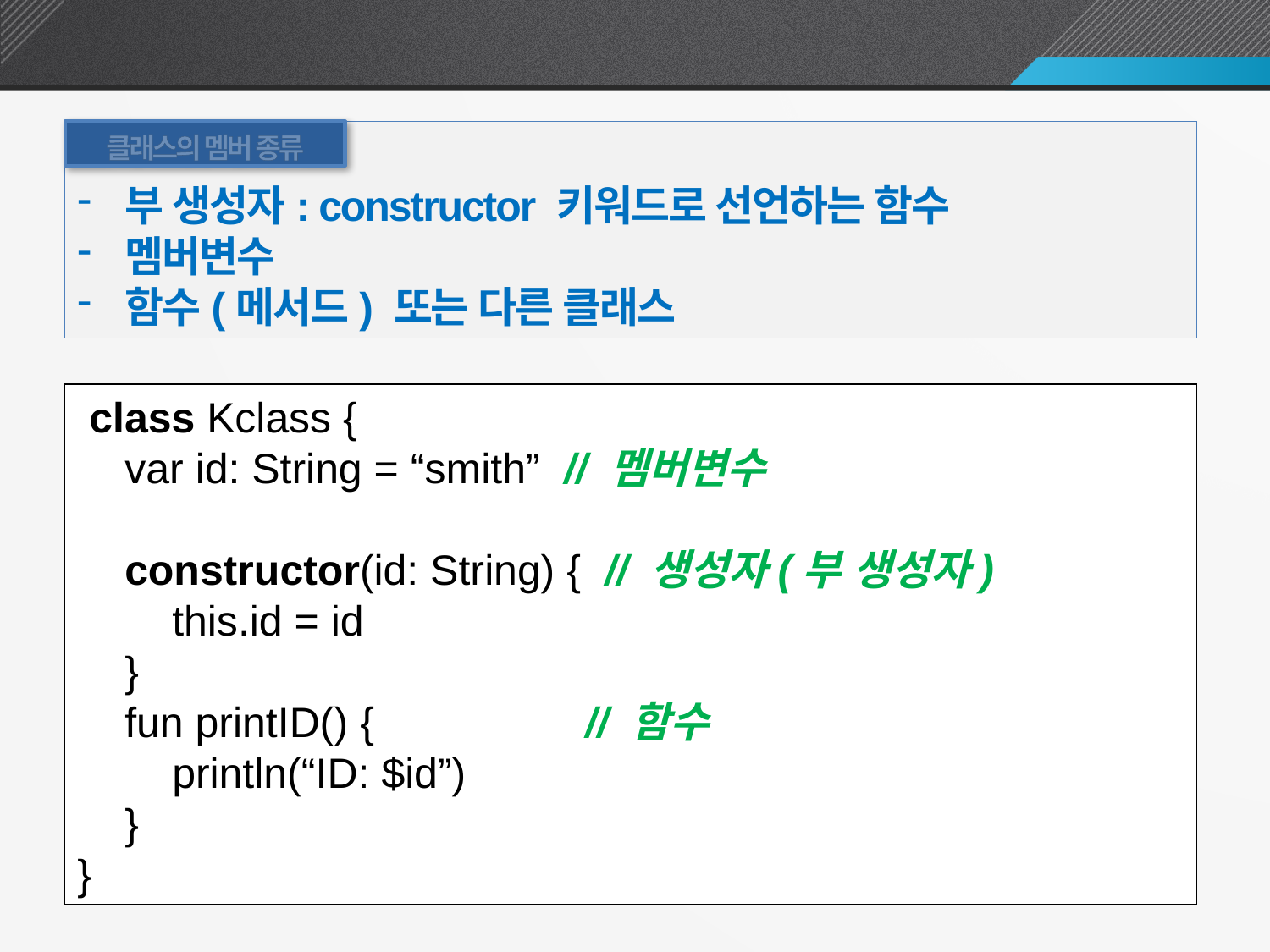

클래스의 구성요소
클래스의 멤버 종류

부 생성자: constructor 키워드로 선언하는 함수
멤버변수
함수(메서드) 또는 다른 클래스
 class Kclass {
    var id: String = “smith”  // 멤버변수

    constructor(id: String) {  // 생성자(부 생성자)
        this.id = id
    }
    fun printID() {		// 함수
        println(“ID: $id”)
    }
}